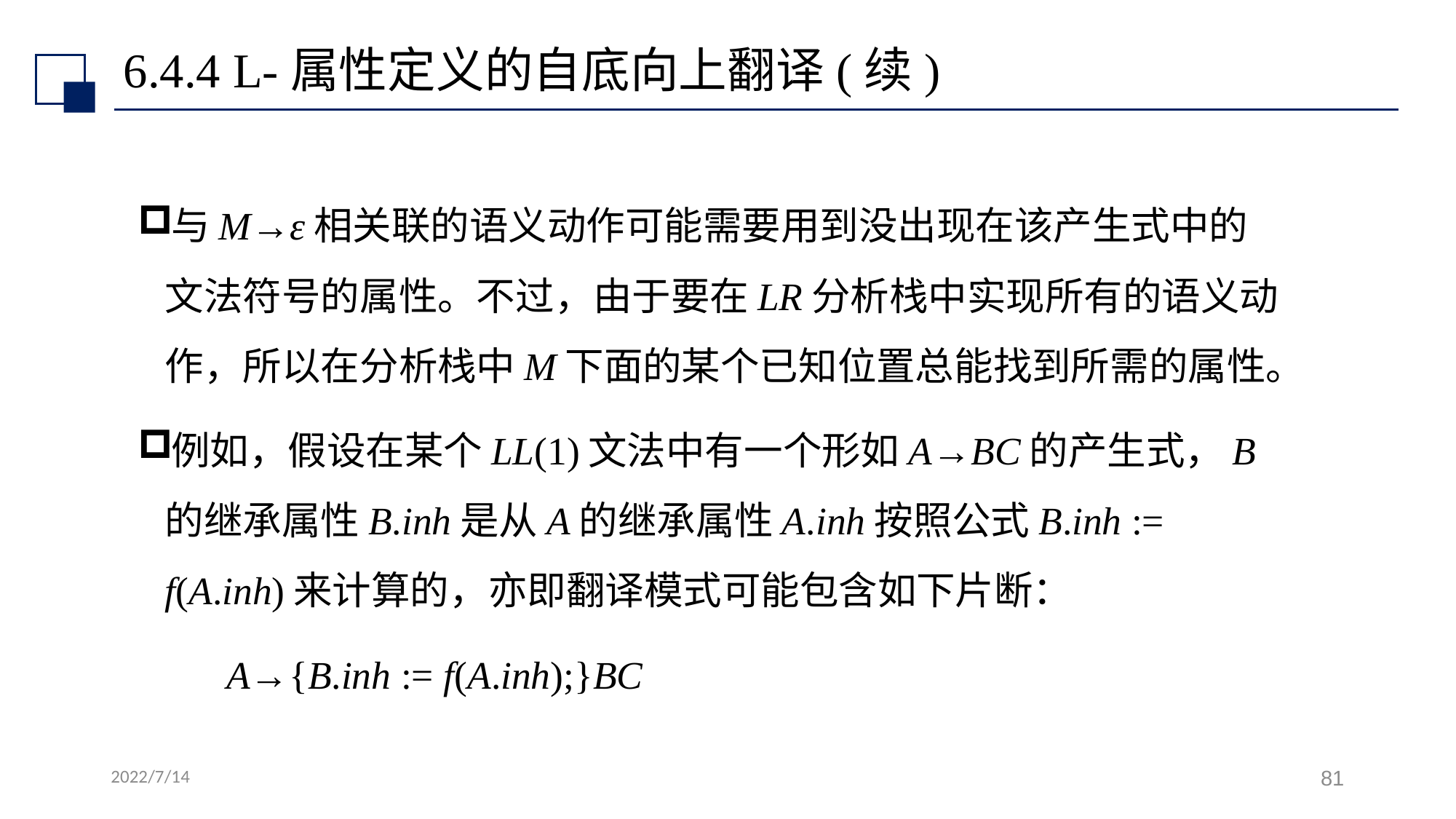

# 6.4.4 L-属性定义的自底向上翻译(续)
与M→ε相关联的语义动作可能需要用到没出现在该产生式中的文法符号的属性。不过，由于要在LR分析栈中实现所有的语义动作，所以在分析栈中M下面的某个已知位置总能找到所需的属性。
例如，假设在某个LL(1)文法中有一个形如A→BC的产生式，B的继承属性B.inh是从A的继承属性A.inh按照公式B.inh := f(A.inh)来计算的，亦即翻译模式可能包含如下片断：
         A→{B.inh := f(A.inh);}BC
2022/7/14
81